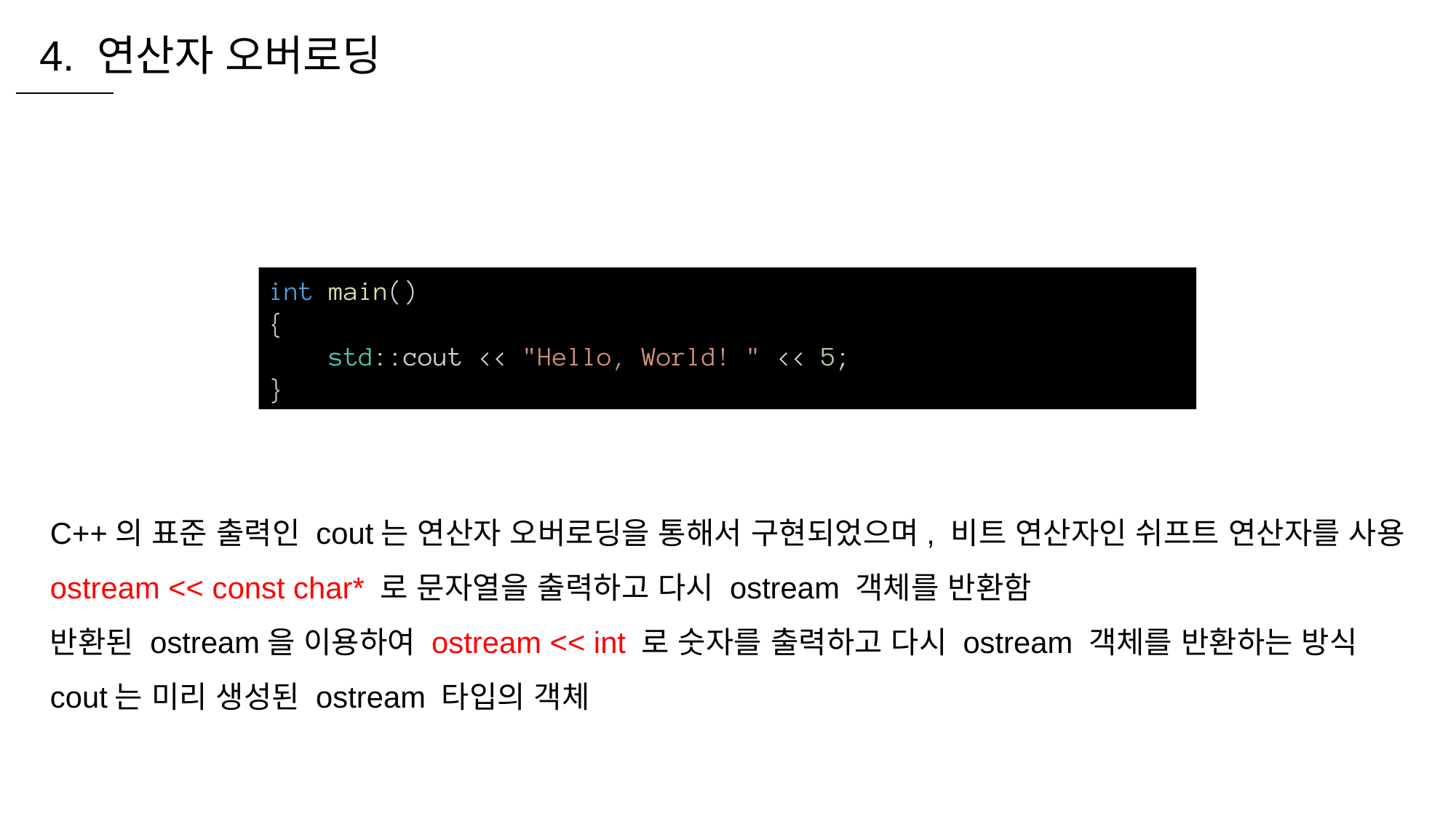

4. 연산자 오버로딩
int main()
{
    std::cout << "Hello, World! " << 5;
}
C++의 표준 출력인 cout는 연산자 오버로딩을 통해서 구현되었으며, 비트 연산자인 쉬프트 연산자를 사용
ostream << const char* 로 문자열을 출력하고 다시 ostream 객체를 반환함
반환된 ostream을 이용하여 ostream << int 로 숫자를 출력하고 다시 ostream 객체를 반환하는 방식
cout는 미리 생성된 ostream 타입의 객체